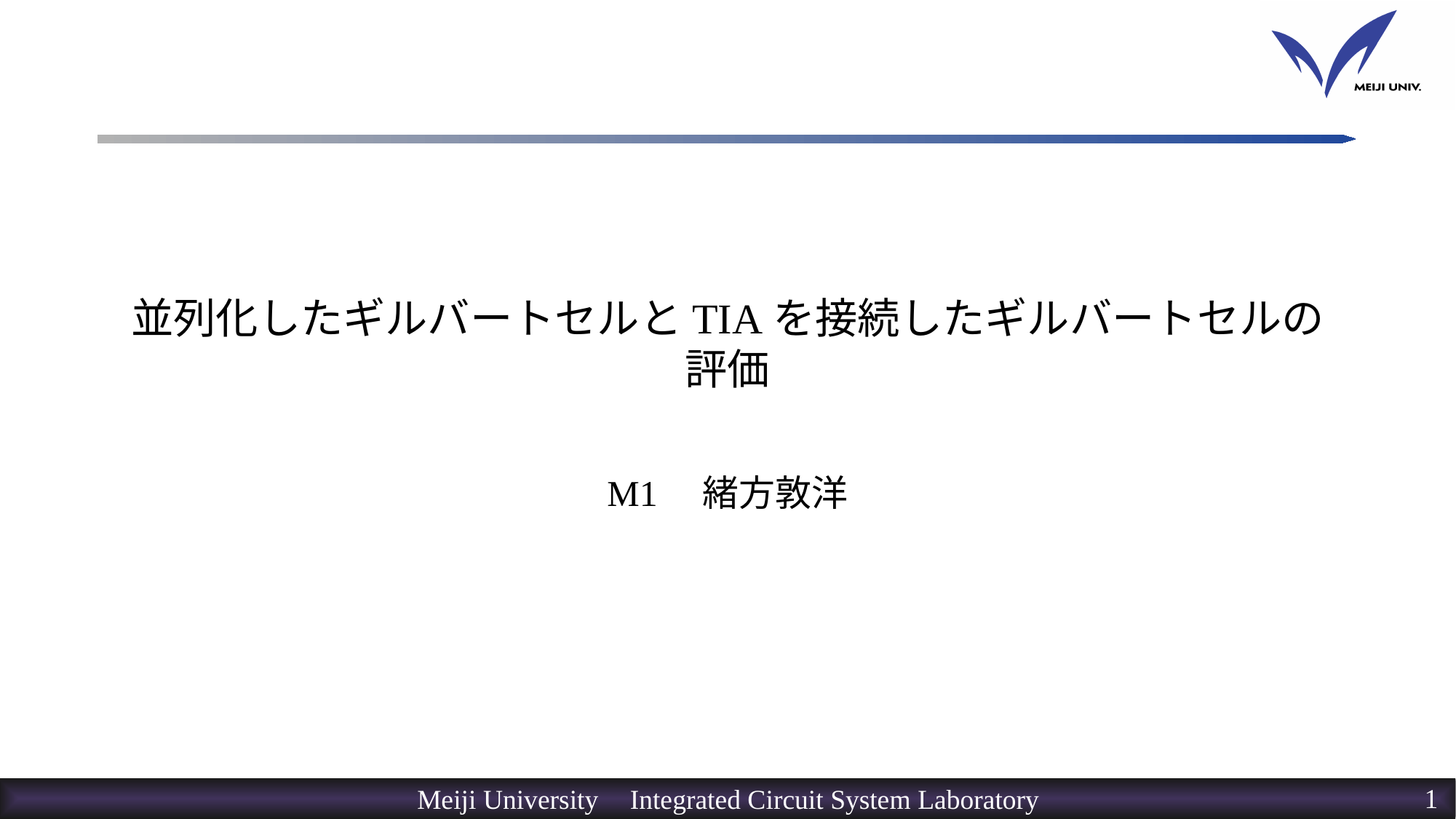

# 並列化したギルバートセルとTIAを接続したギルバートセルの評価
M1　緒方敦洋